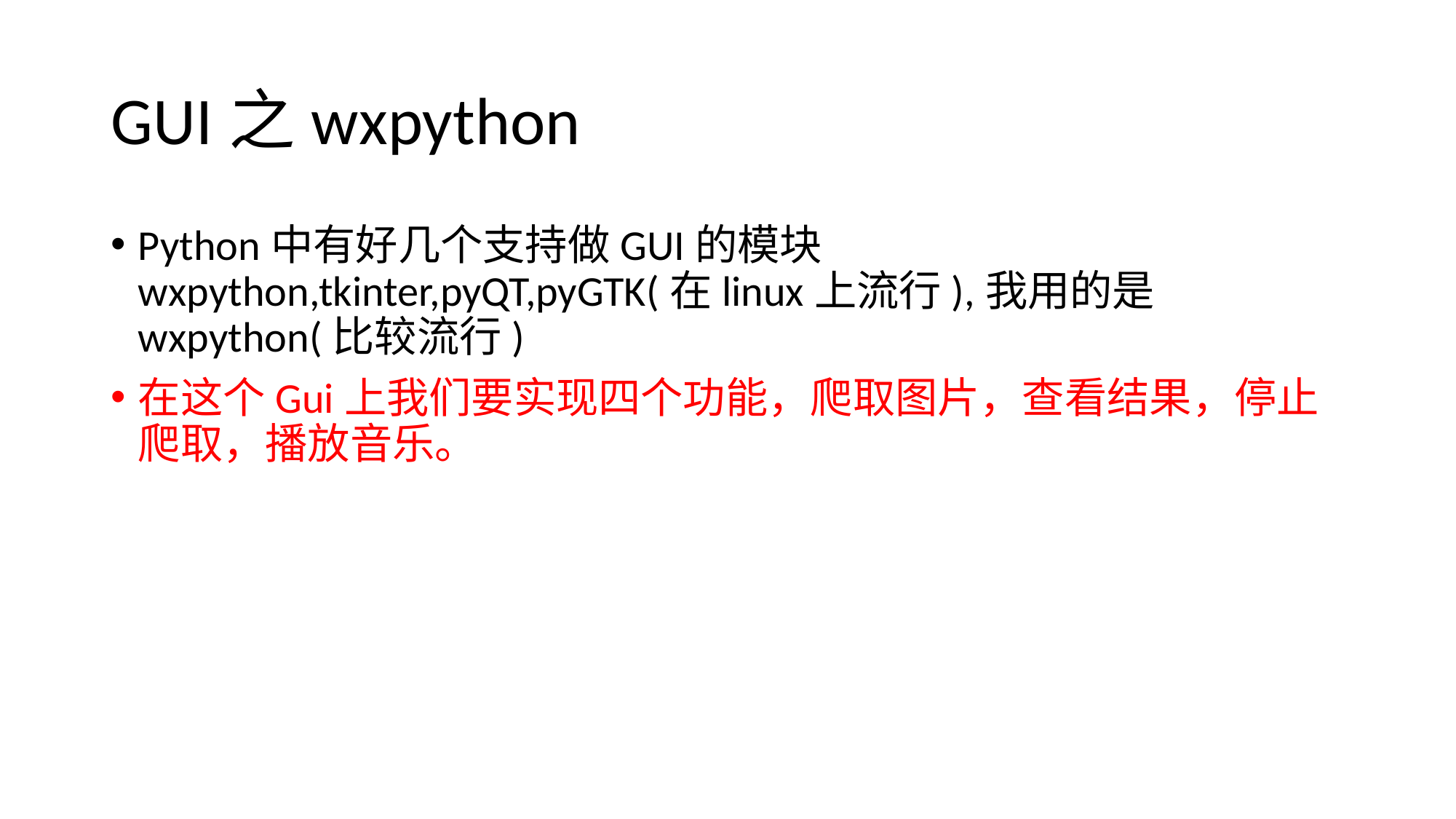

# GUI之wxpython
Python中有好几个支持做GUI的模块wxpython,tkinter,pyQT,pyGTK(在linux上流行),我用的是wxpython(比较流行)
在这个Gui上我们要实现四个功能，爬取图片，查看结果，停止爬取，播放音乐。